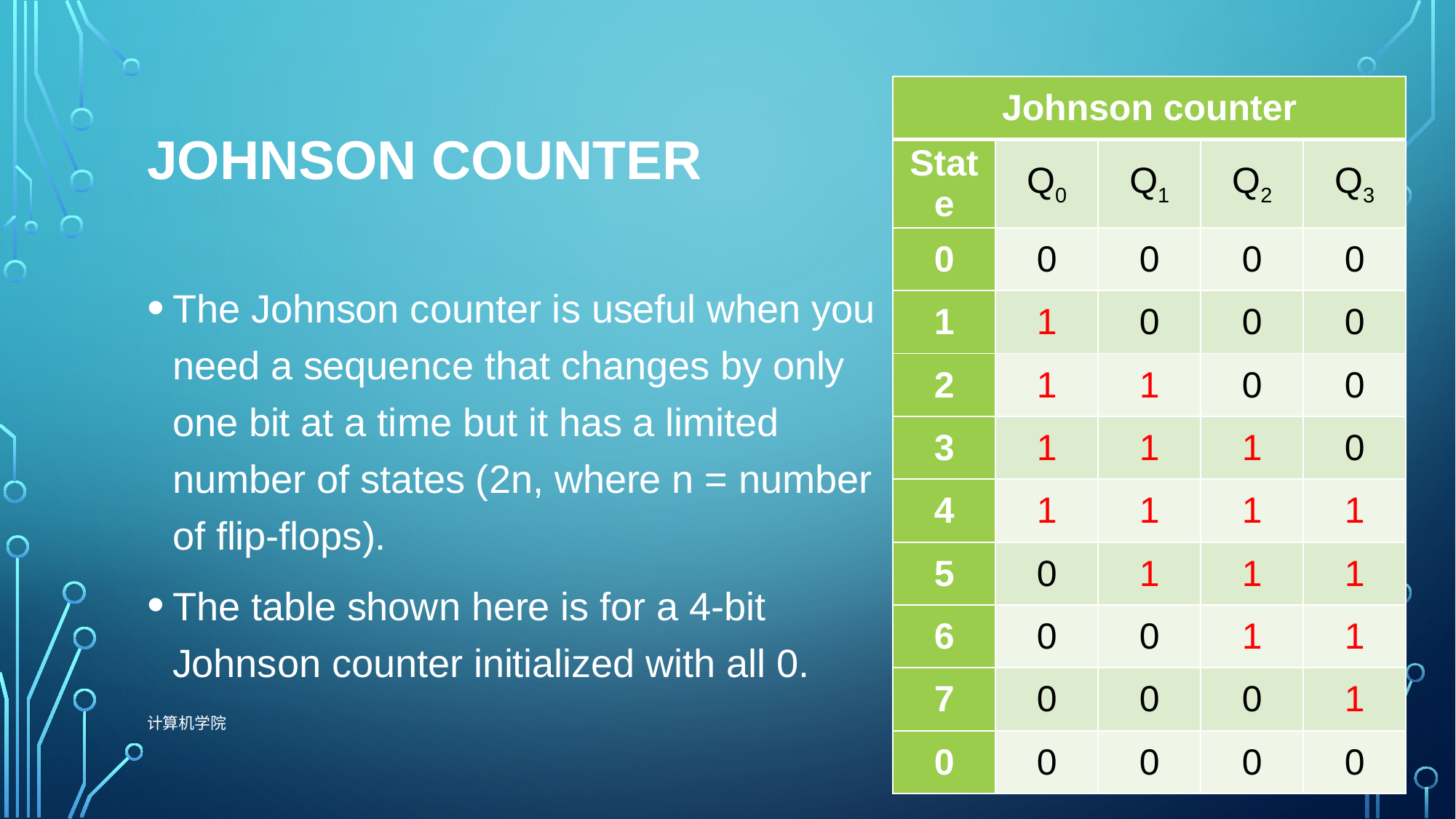

# Johnson counter
| Johnson counter |  |  |  |  |
| --- | --- | --- | --- | --- |
| State | Q0 | Q1 | Q2 | Q3 |
| 0 | 0 | 0 | 0 | 0 |
| 1 | 1 | 0 | 0 | 0 |
| 2 | 1 | 1 | 0 | 0 |
| 3 | 1 | 1 | 1 | 0 |
| 4 | 1 | 1 | 1 | 1 |
| 5 | 0 | 1 | 1 | 1 |
| 6 | 0 | 0 | 1 | 1 |
| 7 | 0 | 0 | 0 | 1 |
| 0 | 0 | 0 | 0 | 0 |
The Johnson counter is useful when you need a sequence that changes by only one bit at a time but it has a limited number of states (2n, where n = number of flip-flops).
The table shown here is for a 4-bit Johnson counter initialized with all 0.

19
计算机学院